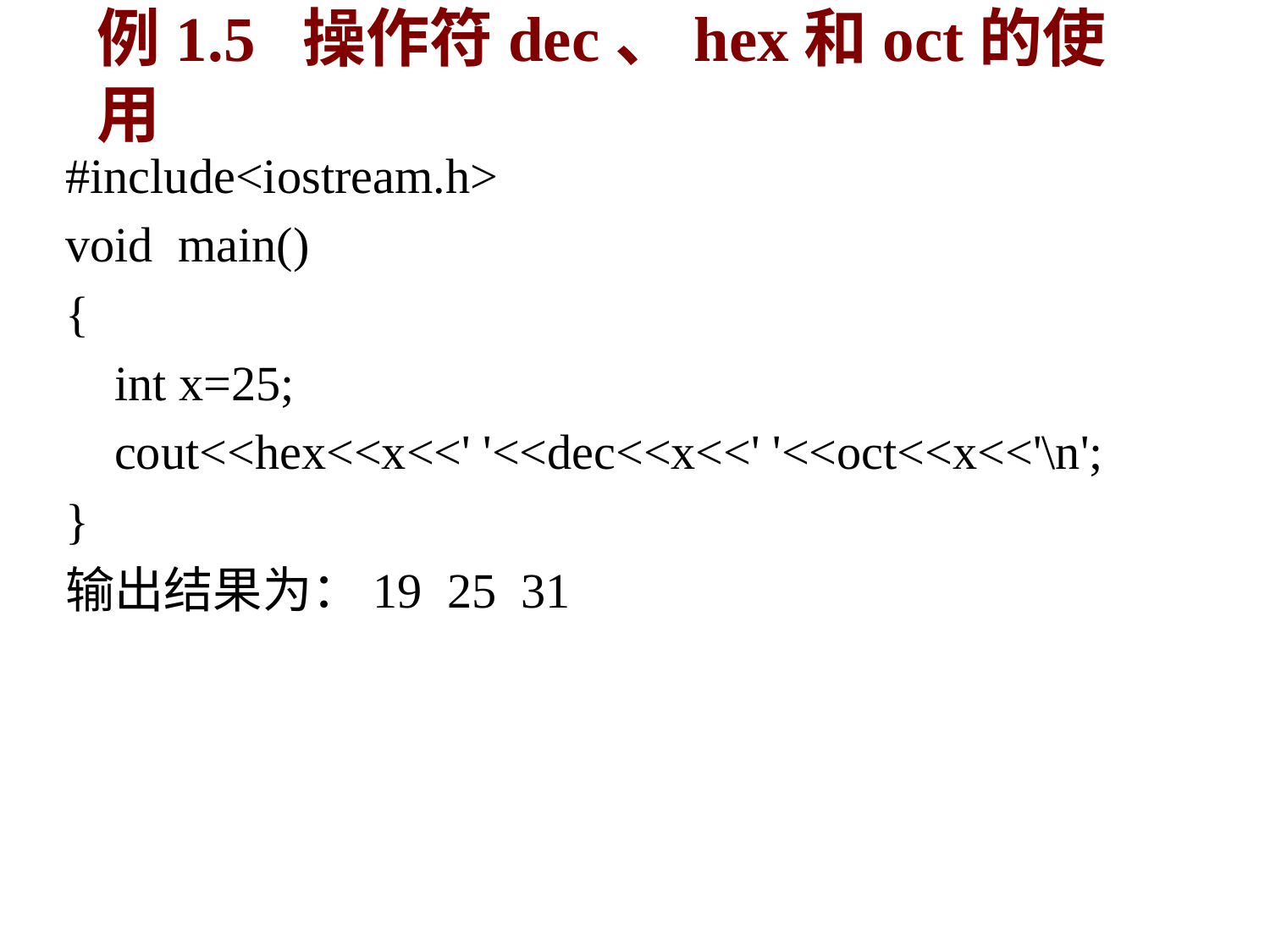

例1.5  操作符dec、hex和oct的使用
#include<iostream.h>
void  main()
{
    int x=25;
    cout<<hex<<x<<' '<<dec<<x<<' '<<oct<<x<<'\n';
}
输出结果为：19  25  31